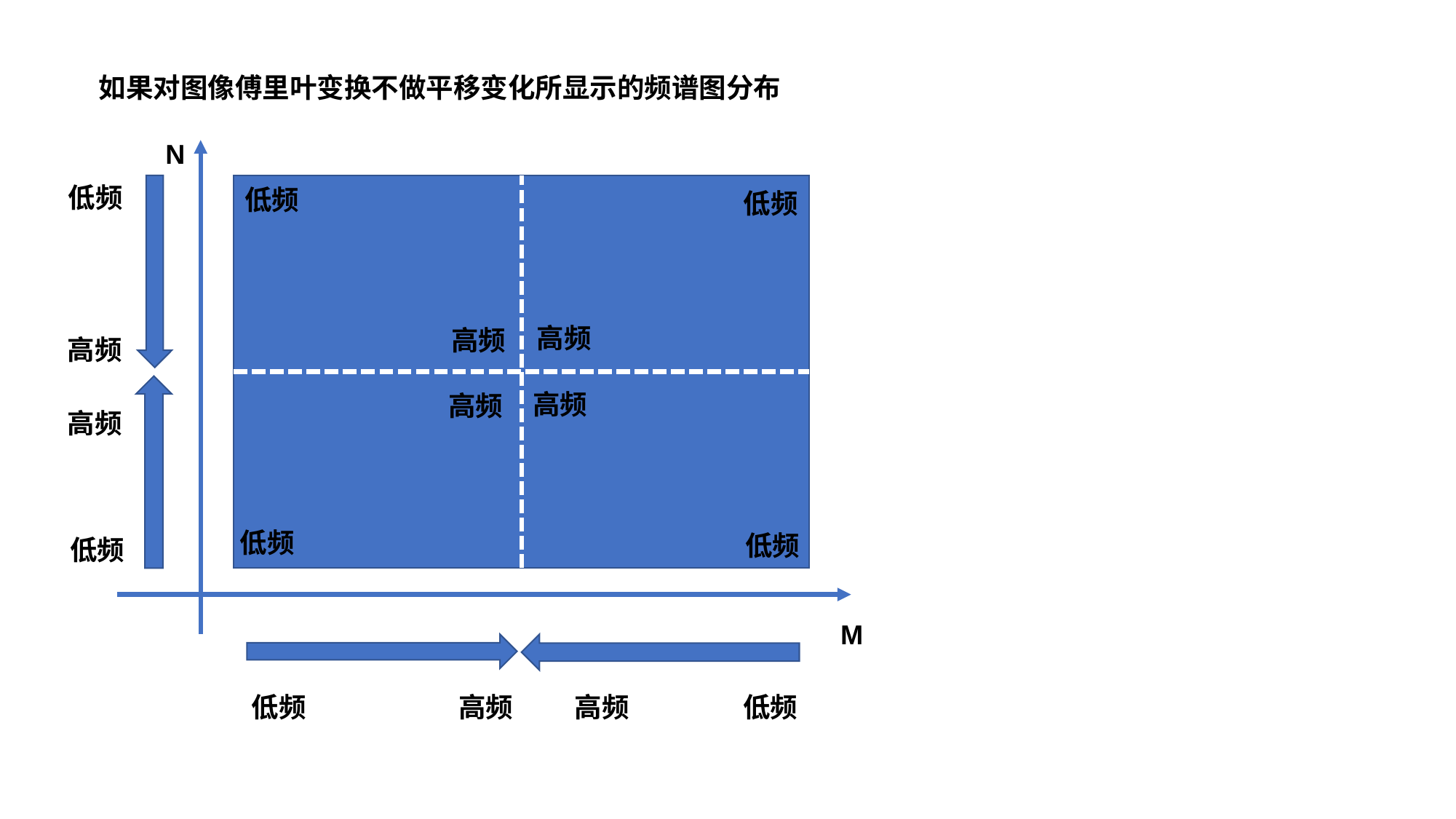

如果对图像傅里叶变换不做平移变化所显示的频谱图分布
N
低频

低频
低频
高频
高频
高频

高频
高频
高频
低频
低频
低频
M

低频
高频
高频
低频